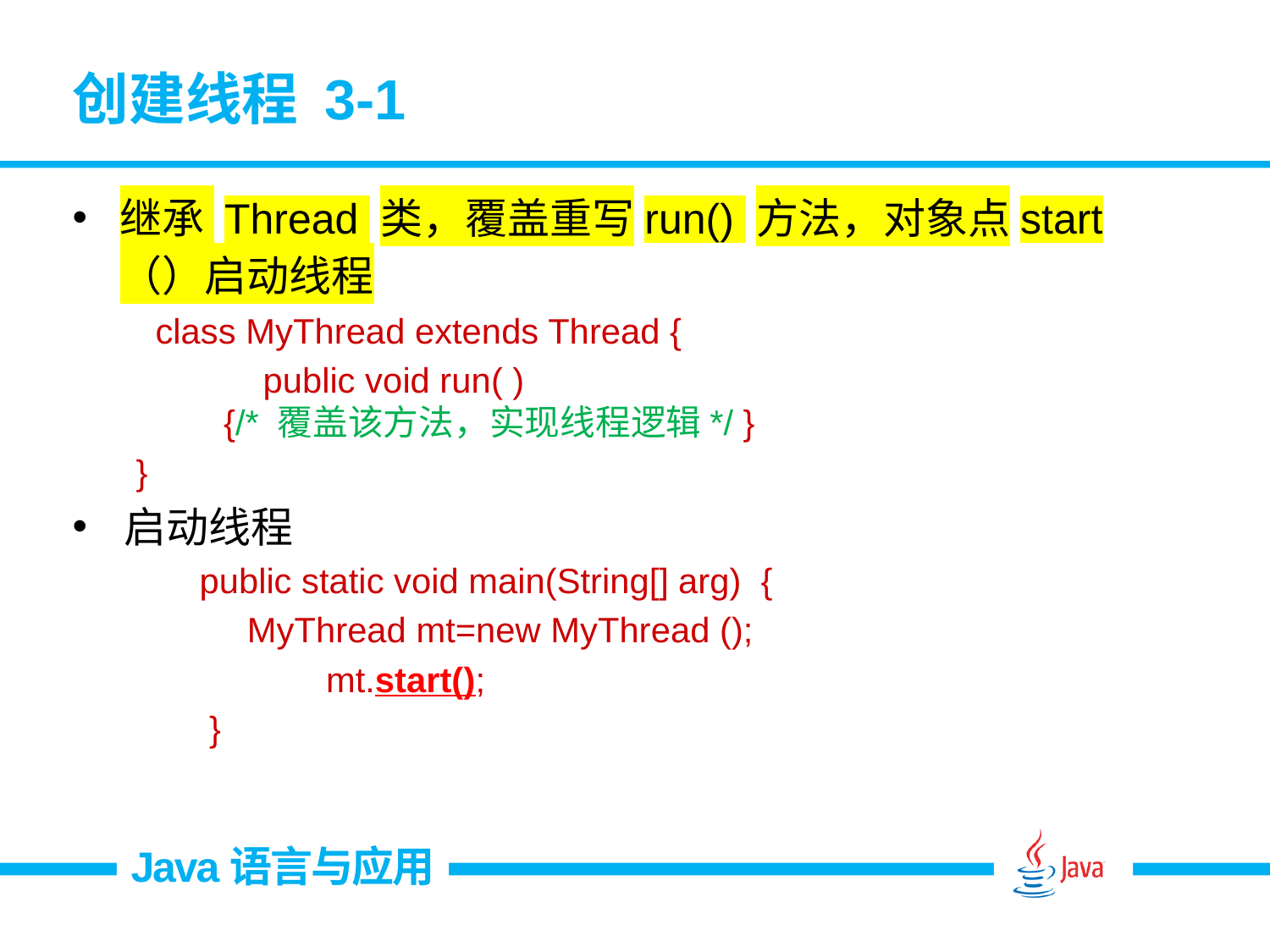

# 创建线程 3-1

继承 Thread 类，覆盖重写run() 方法，对象点start（）启动线程
  class MyThread extends Thread {
   	public void run( )
         {/* 覆盖该方法，实现线程逻辑*/ }
}
启动线程
public static void main(String[] arg)  {
	MyThread mt=new MyThread ();
             mt.start();
 }